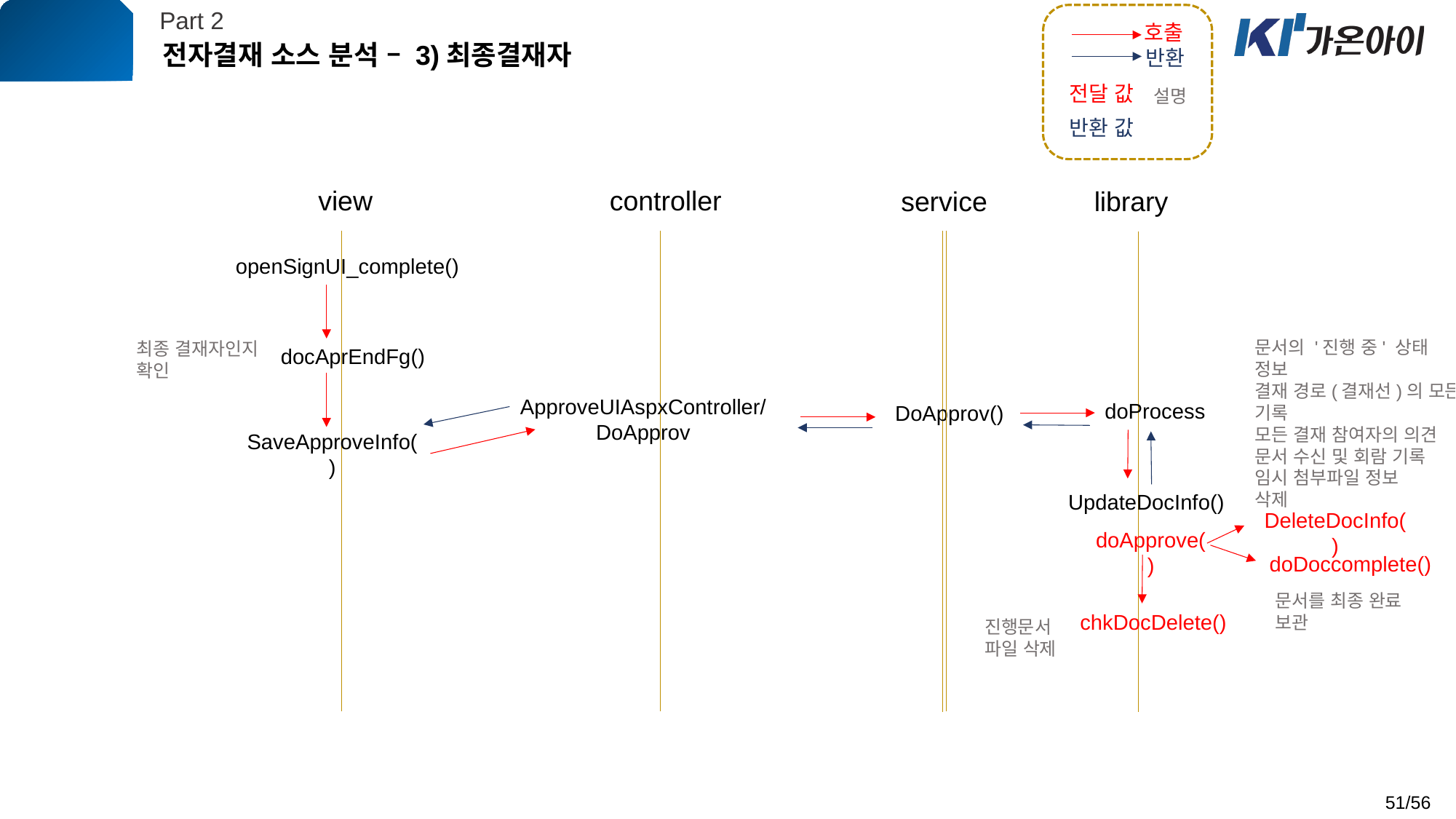

Part 2

호출
전자결재 소스 분석 – 3)최종결재자
반환
전달 값
설명
반환 값
view
controller
service
library
openSignUI_complete()
문서의 '진행 중' 상태 정보
결재 경로(결재선)의 모든 기록
모든 결재 참여자의 의견
문서 수신 및 회람 기록
임시 첨부파일 정보
삭제
최종 결재자인지 확인
docAprEndFg()
ApproveUIAspxController/
DoApprov
doProcess
DoApprov()
SaveApproveInfo()
UpdateDocInfo()
DeleteDocInfo()
doApprove()
doDoccomplete()
문서를 최종 완료
보관
chkDocDelete()
진행문서 파일 삭제
51/56